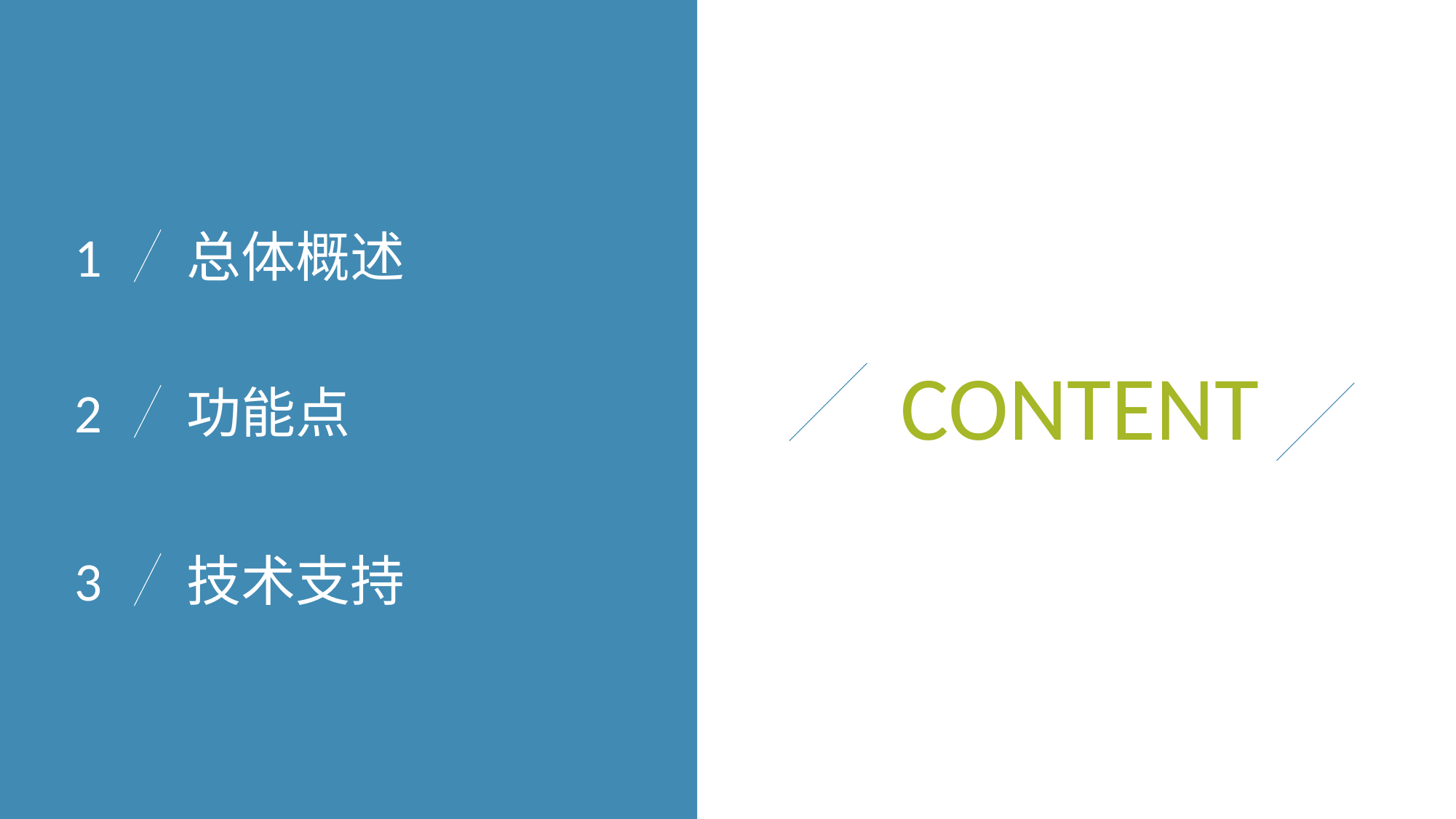

1
总体概述
CONTENT
2
功能点
3
技术支持